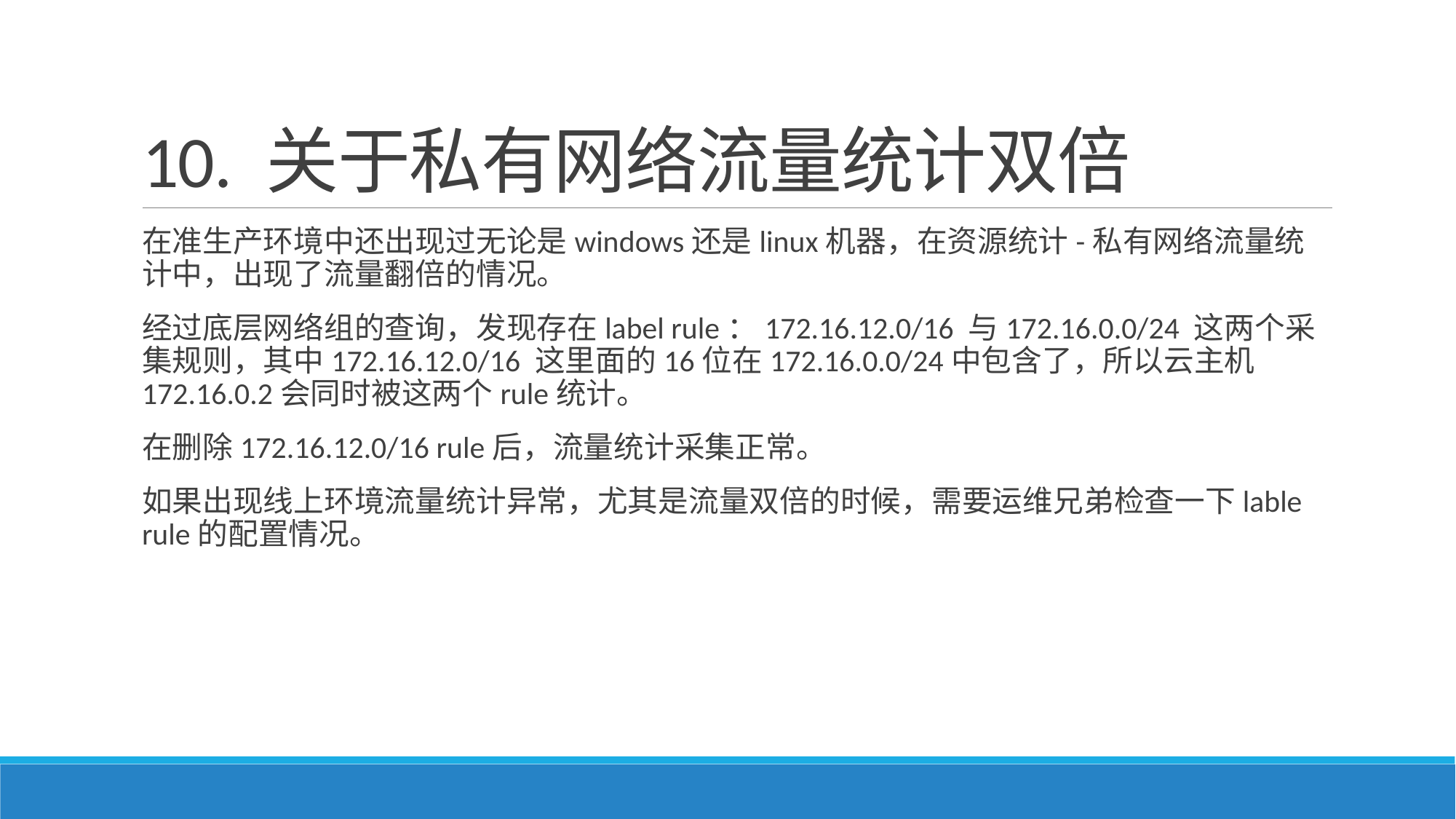

# 10. 关于私有网络流量统计双倍
在准生产环境中还出现过无论是windows还是linux机器，在资源统计-私有网络流量统计中，出现了流量翻倍的情况。
经过底层网络组的查询，发现存在label rule：172.16.12.0/16 与172.16.0.0/24 这两个采集规则，其中172.16.12.0/16 这里面的16位在172.16.0.0/24中包含了，所以云主机172.16.0.2会同时被这两个rule统计。
在删除172.16.12.0/16 rule后，流量统计采集正常。
如果出现线上环境流量统计异常，尤其是流量双倍的时候，需要运维兄弟检查一下lable rule的配置情况。